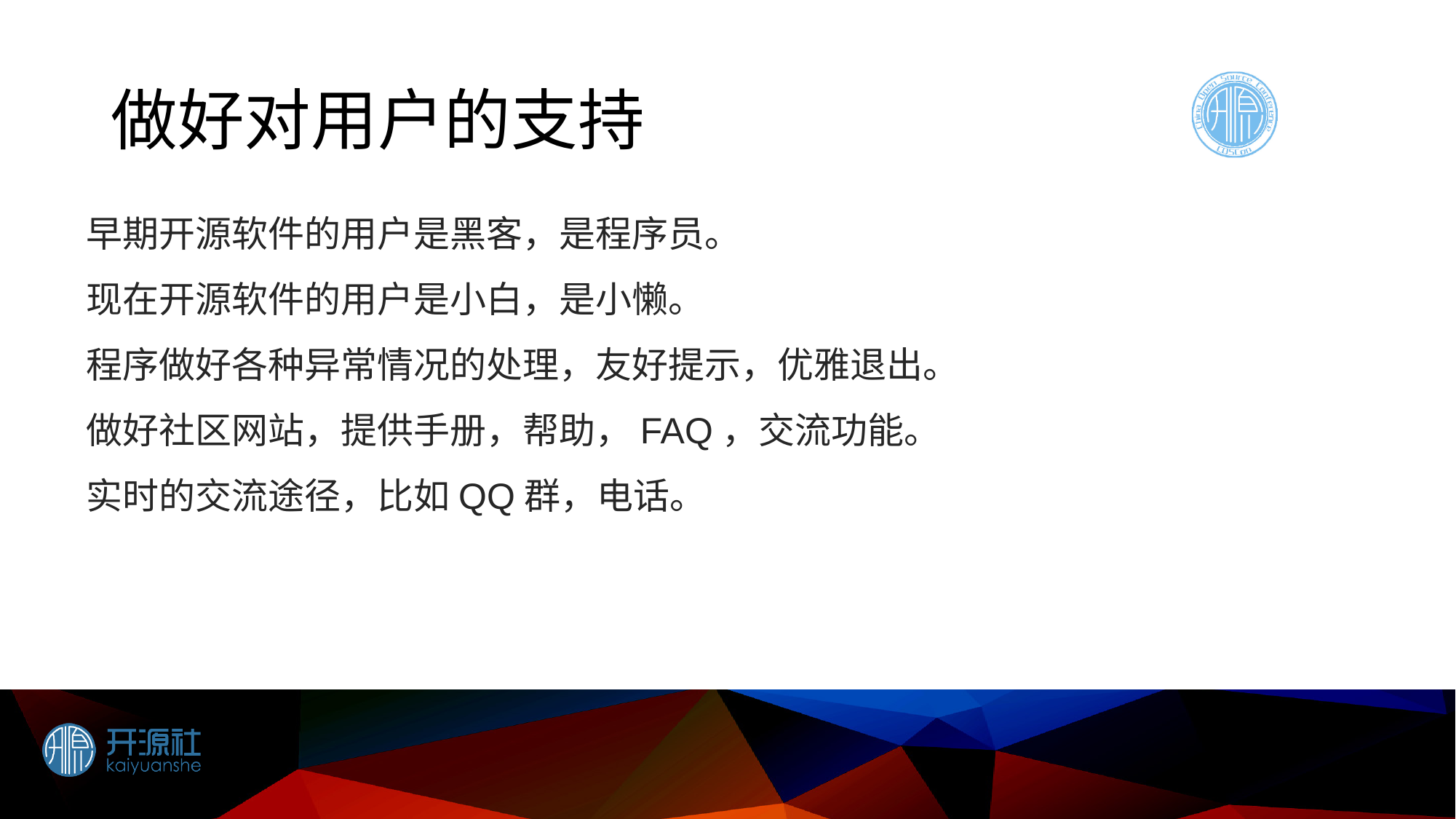

# 做好对用户的支持
早期开源软件的用户是黑客，是程序员。
现在开源软件的用户是小白，是小懒。
程序做好各种异常情况的处理，友好提示，优雅退出。
做好社区网站，提供手册，帮助，FAQ，交流功能。
实时的交流途径，比如QQ群，电话。